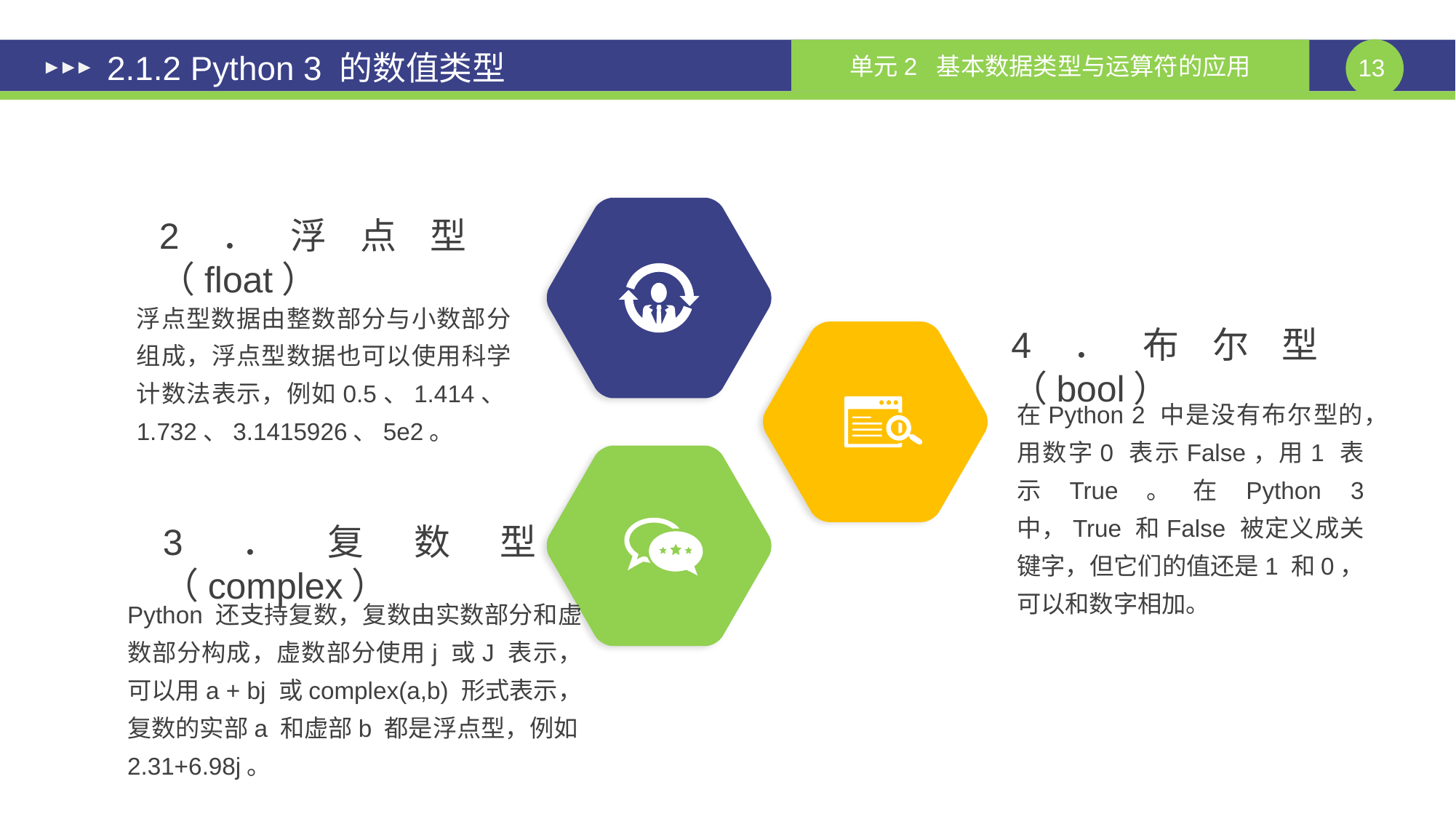

# 2.1.2 Python 3 的数值类型

2．浮点型（float）

浮点型数据由整数部分与小数部分组成，浮点型数据也可以使用科学计数法表示，例如0.5、1.414、1.732、3.1415926、5e2。

4．布尔型（bool）
在Python 2 中是没有布尔型的，用数字0 表示False，用1 表示True。在Python 3 中，True 和False 被定义成关键字，但它们的值还是1 和0，可以和数字相加。

3．复数型（complex）
Python 还支持复数，复数由实数部分和虚数部分构成，虚数部分使用j 或J 表示，可以用a + bj 或complex(a,b) 形式表示，复数的实部a 和虚部b 都是浮点型，例如2.31+6.98j。